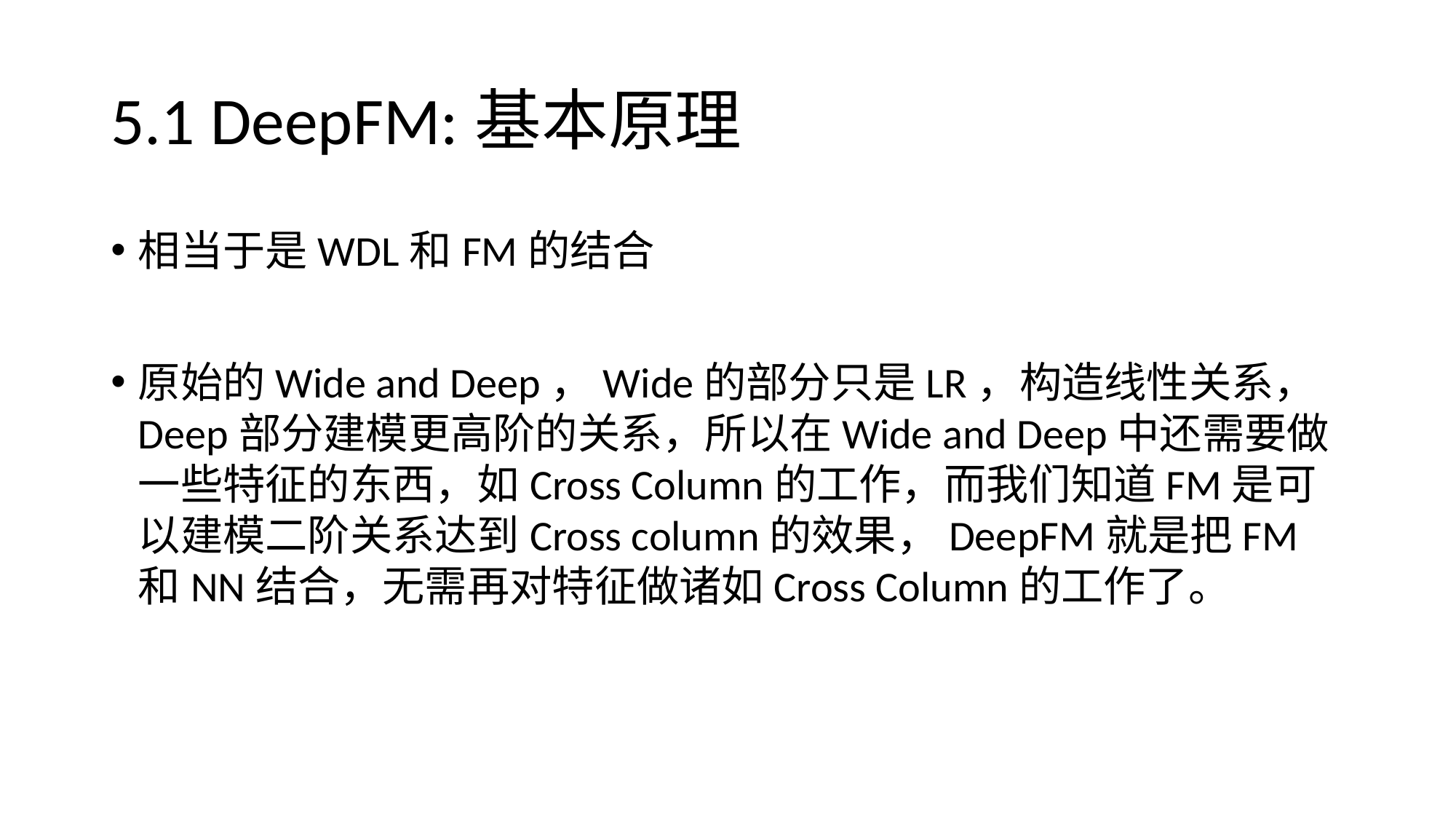

# 5.1 DeepFM:基本原理
相当于是WDL和FM的结合

原始的Wide and Deep，Wide的部分只是LR，构造线性关系，Deep部分建模更高阶的关系，所以在Wide and Deep中还需要做一些特征的东西，如Cross Column的工作，而我们知道FM是可以建模二阶关系达到Cross column的效果，DeepFM就是把FM和NN结合，无需再对特征做诸如Cross Column的工作了。